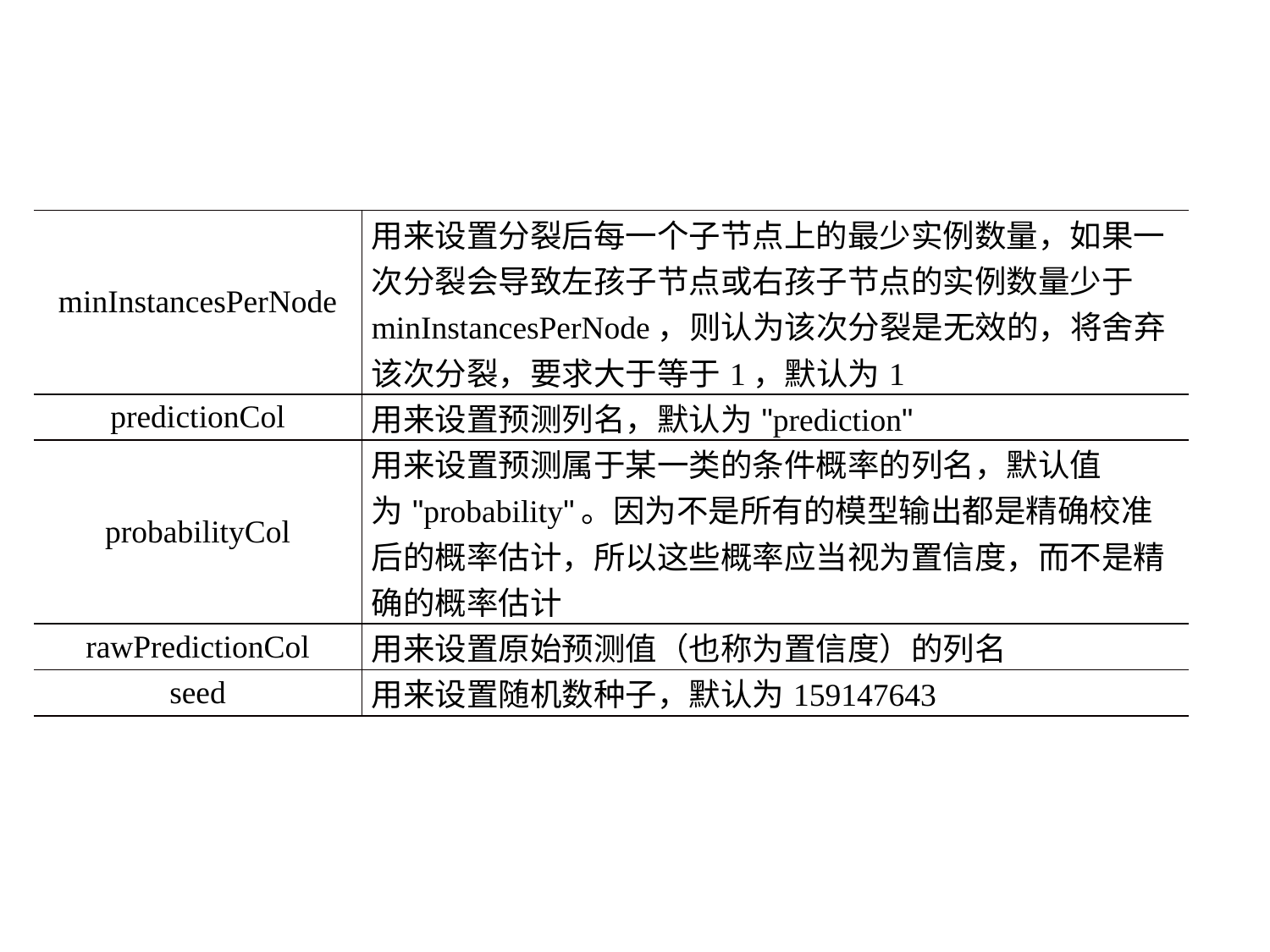

9.7.2 决策树分类算法
| minInstancesPerNode | 用来设置分裂后每一个子节点上的最少实例数量，如果一次分裂会导致左孩子节点或右孩子节点的实例数量少于minInstancesPerNode，则认为该次分裂是无效的，将舍弃该次分裂，要求大于等于1，默认为1 |
| --- | --- |
| predictionCol | 用来设置预测列名，默认为"prediction" |
| probabilityCol | 用来设置预测属于某一类的条件概率的列名，默认值为"probability"。因为不是所有的模型输出都是精确校准后的概率估计，所以这些概率应当视为置信度，而不是精确的概率估计 |
| rawPredictionCol | 用来设置原始预测值（也称为置信度）的列名 |
| seed | 用来设置随机数种子，默认为159147643 |